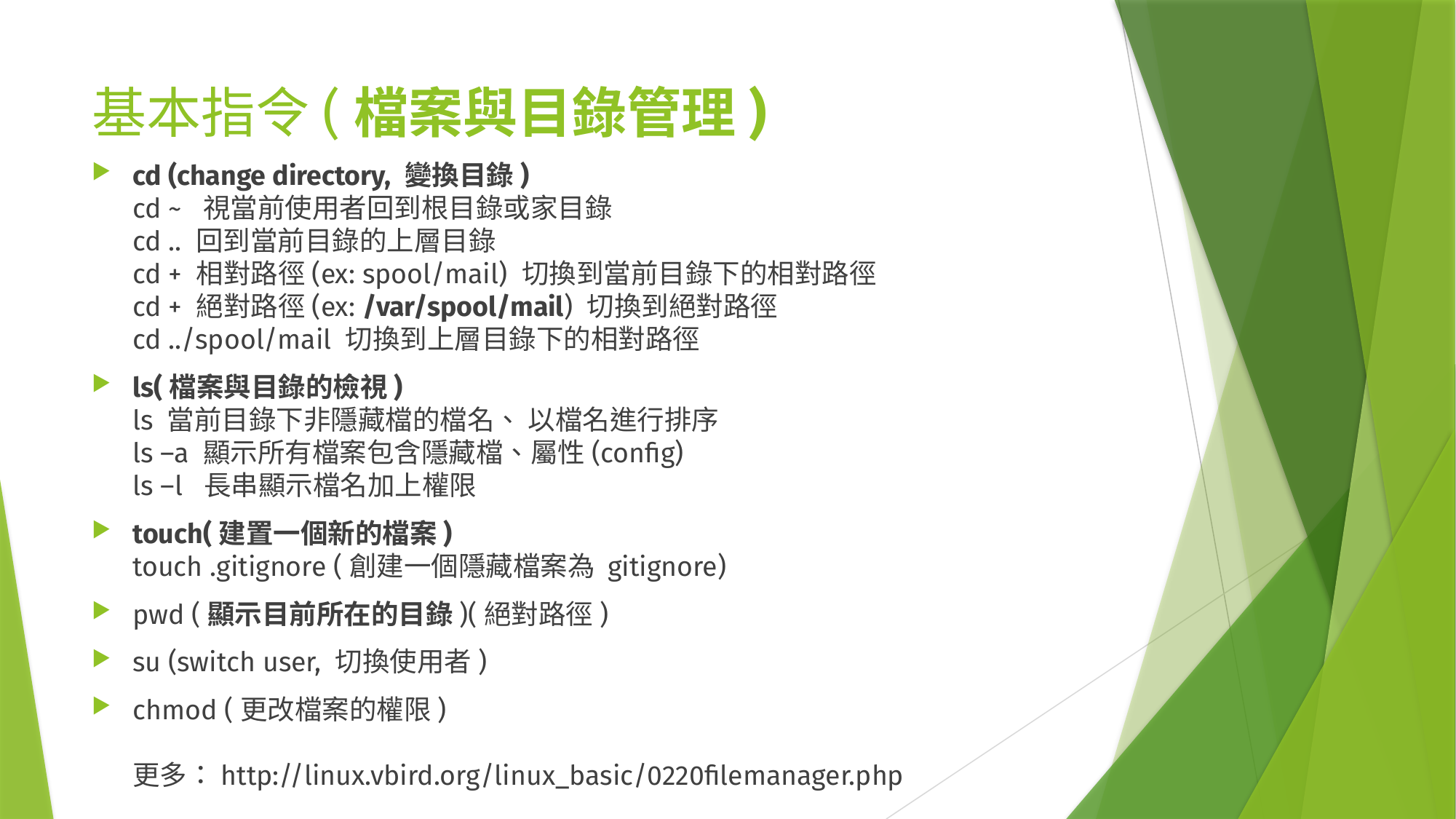

# 基本指令(檔案與目錄管理)
cd (change directory, 變換目錄)
cd ~  視當前使用者回到根目錄或家目錄
cd .. 回到當前目錄的上層目錄
cd + 相對路徑(ex: spool/mail) 切換到當前目錄下的相對路徑
cd + 絕對路徑(ex: /var/spool/mail) 切換到絕對路徑
cd ../spool/mail 切換到上層目錄下的相對路徑
ls(檔案與目錄的檢視)
ls 當前目錄下非隱藏檔的檔名、 以檔名進行排序
ls –a 顯示所有檔案包含隱藏檔、屬性(config)
ls –l  長串顯示檔名加上權限
touch(建置一個新的檔案)
touch .gitignore (創建一個隱藏檔案為 gitignore)
pwd (顯示目前所在的目錄)(絕對路徑)
su (switch user, 切換使用者)
chmod (更改檔案的權限)
更多：http://linux.vbird.org/linux_basic/0220filemanager.php